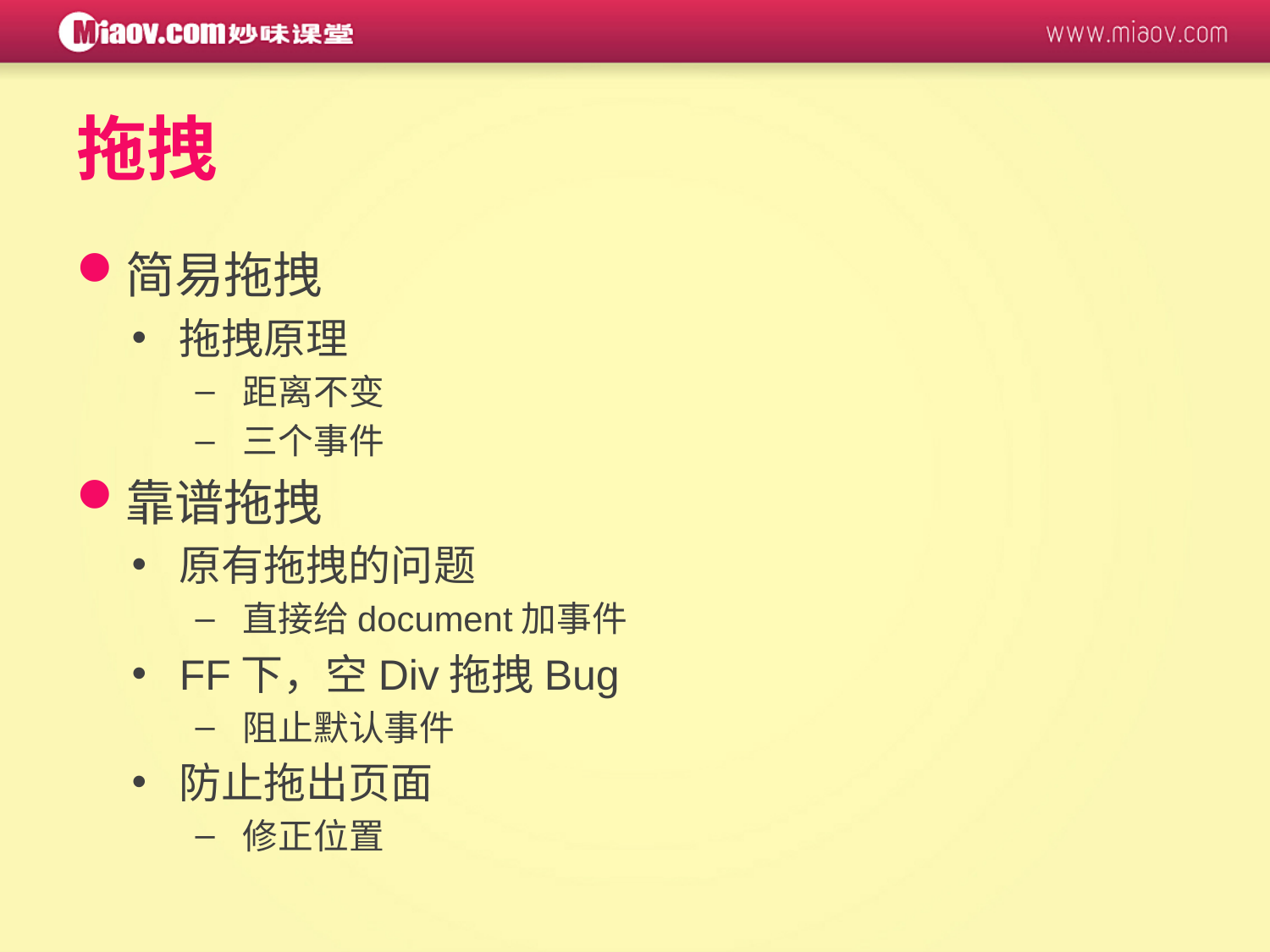

# 拖拽
简易拖拽
拖拽原理
距离不变
三个事件
靠谱拖拽
原有拖拽的问题
直接给document加事件
FF下，空Div拖拽Bug
阻止默认事件
防止拖出页面
修正位置